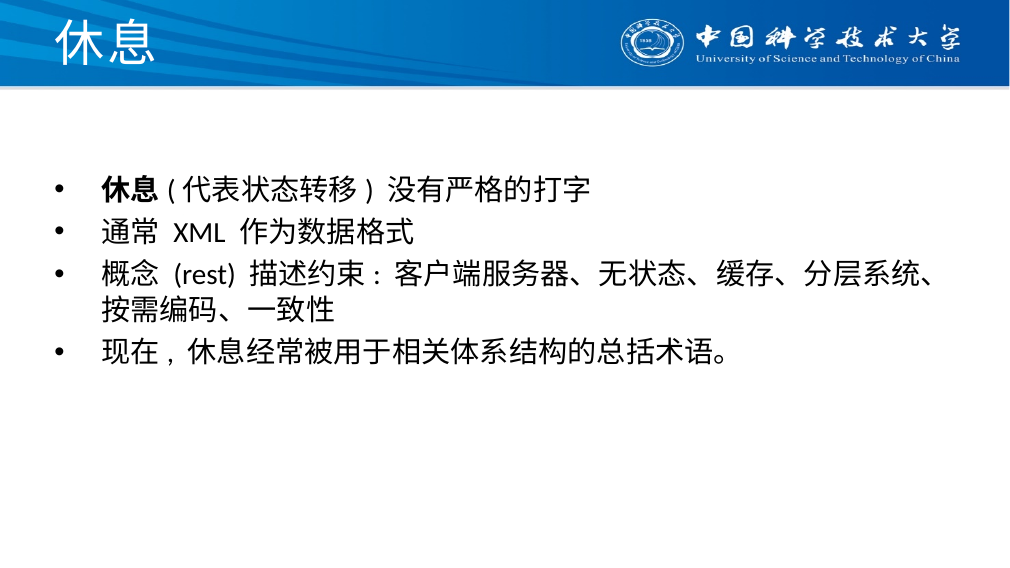

# 休息
休息(代表状态转移) 没有严格的打字
通常 XML 作为数据格式
概念 (rest) 描述约束: 客户端服务器、无状态、缓存、分层系统、按需编码、一致性
现在, 休息经常被用于相关体系结构的总括术语。